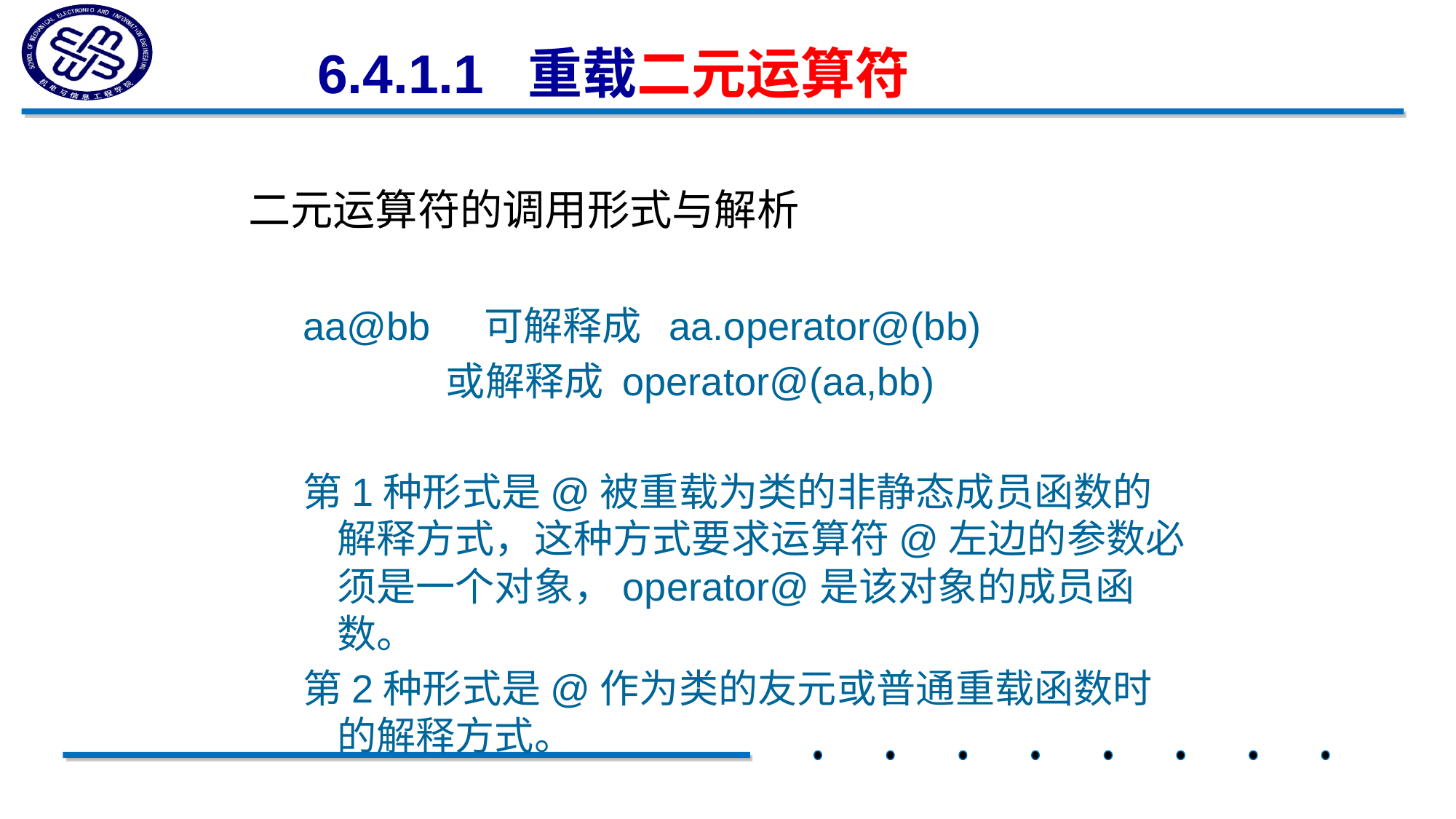

# 6.4.1.1  重载二元运算符
二元运算符的调用形式与解析

aa@bb    可解释成  aa.operator@(bb)
               或解释成 operator@(aa,bb)

第1种形式是@被重载为类的非静态成员函数的解释方式，这种方式要求运算符@左边的参数必须是一个对象，operator@是该对象的成员函数。
第2种形式是@作为类的友元或普通重载函数时的解释方式。